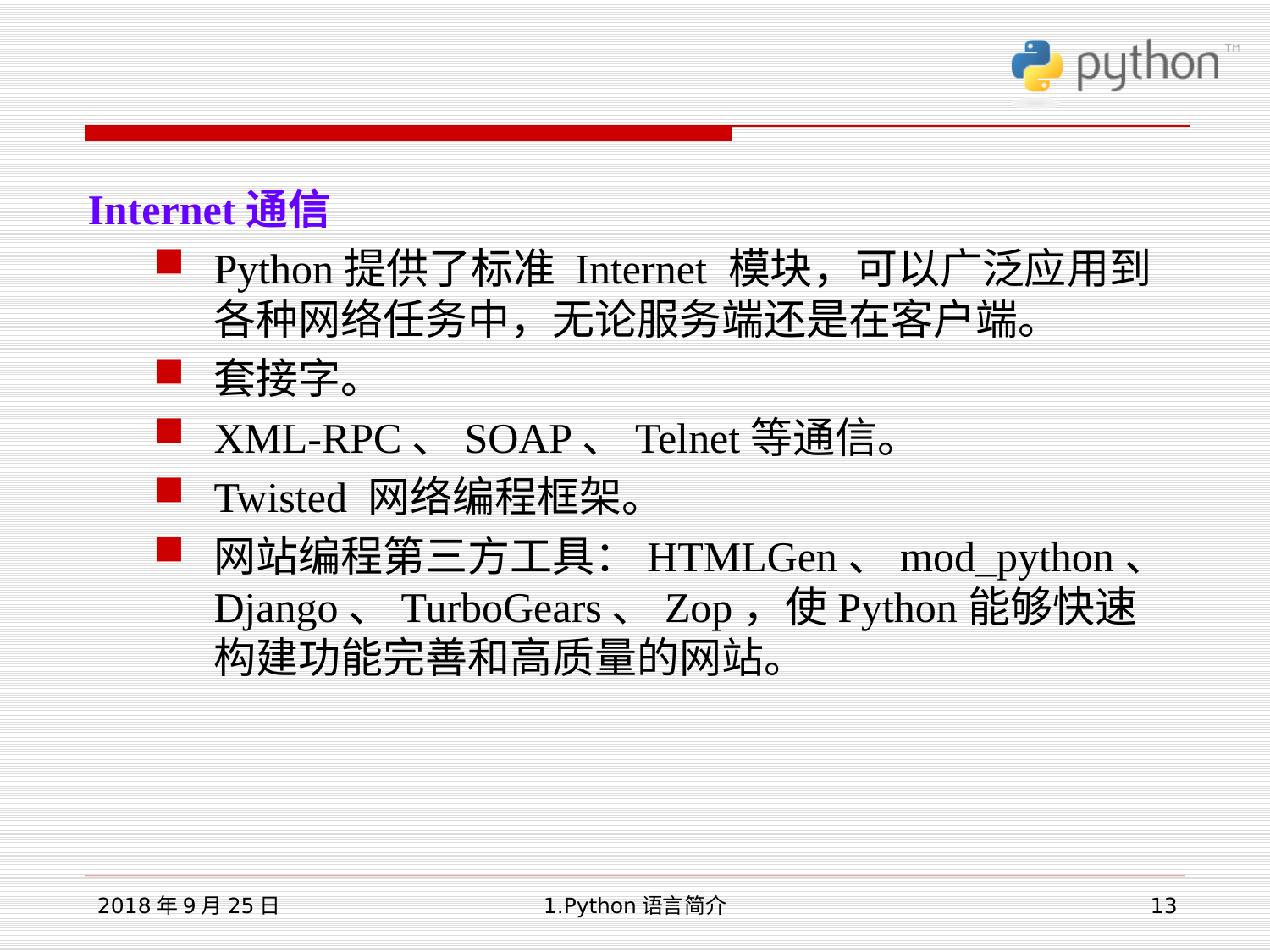

Internet通信
Python提供了标准 Internet 模块，可以广泛应用到各种网络任务中，无论服务端还是在客户端。
套接字。
XML-RPC、SOAP、Telnet等通信。
Twisted 网络编程框架。
网站编程第三方工具：HTMLGen、mod_python、Django、TurboGears、Zop，使Python能够快速构建功能完善和高质量的网站。

2018年9月25日
1.Python语言简介
13